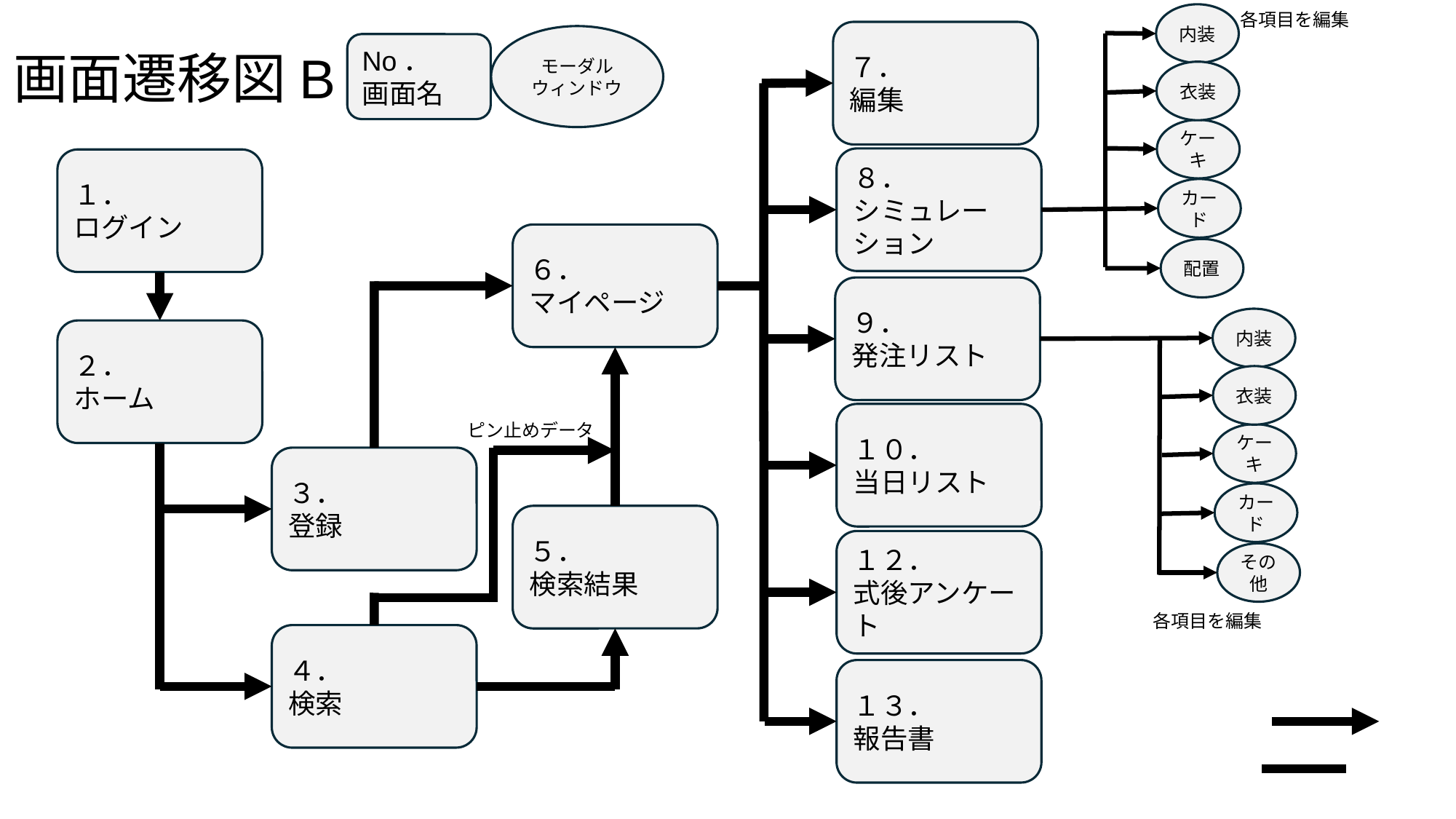

各項目を編集
内装
画面遷移図B
７．
編集
モーダルウィンドウ
No．
画面名
衣装
ケーキ
８．
シミュレーション
１．
ログイン
カード
６．
マイページ
配置
９．
発注リスト
内装
２．
ホーム
衣装
１０．
当日リスト
ピン止めデータ
ケーキ
３．
登録
カード
５．
検索結果
１２．
式後アンケート
その他
各項目を編集
４．
検索
１３．
報告書